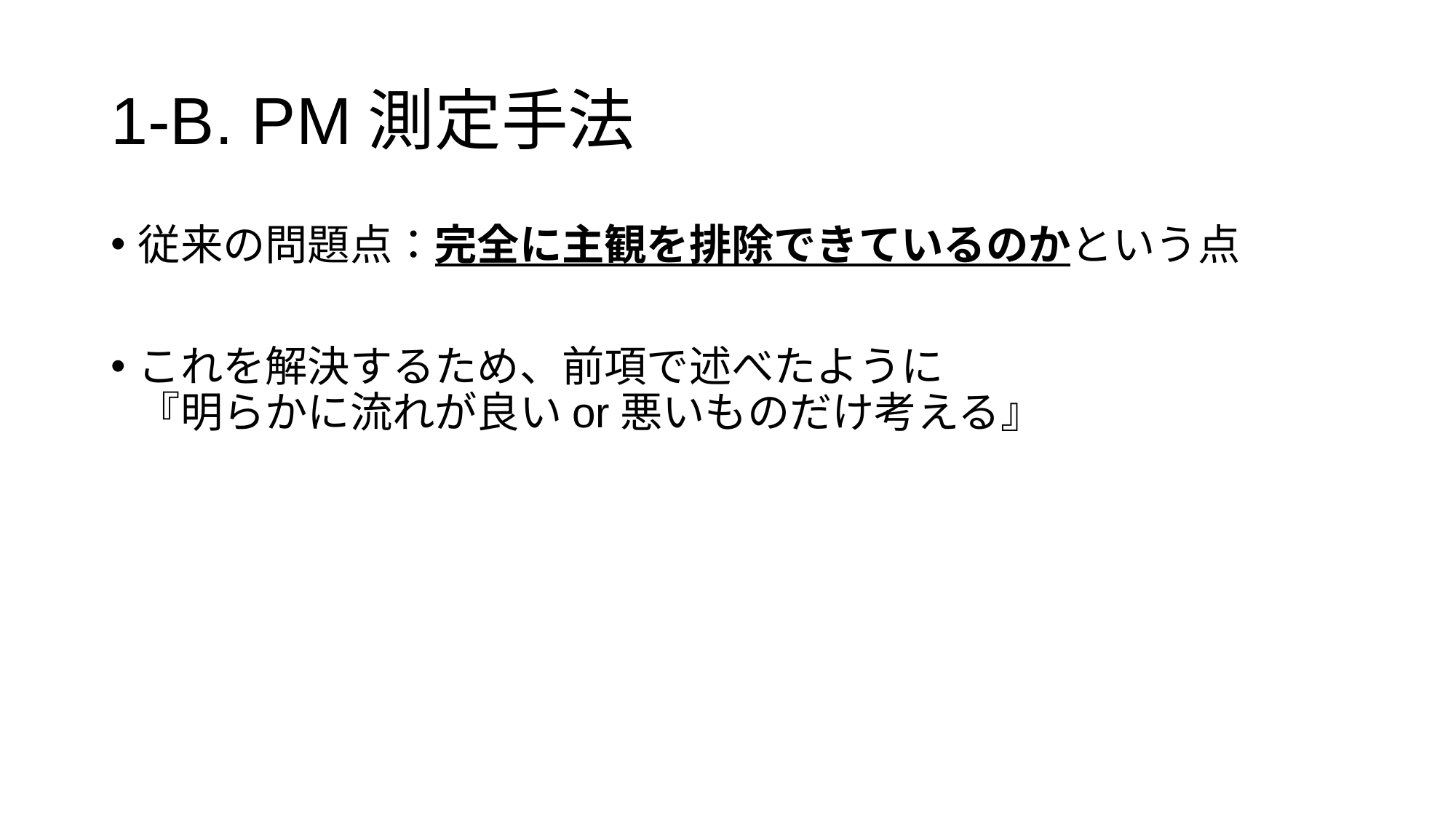

# 1-B. PM測定手法
従来の問題点：完全に主観を排除できているのかという点

これを解決するため、前項で述べたように
『明らかに流れが良いor悪いものだけ考える』